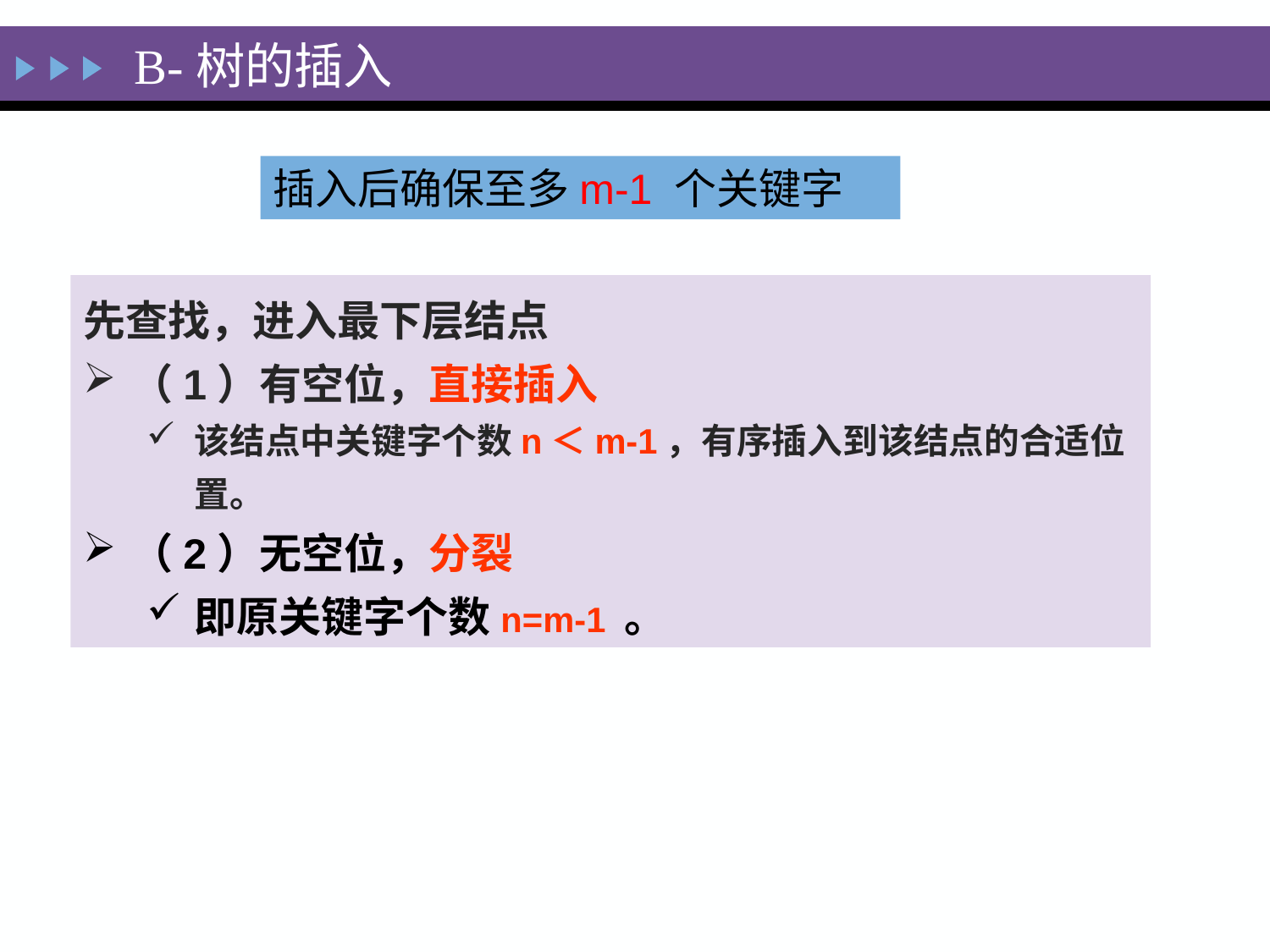

B-树的插入
插入后确保至多m-1 个关键字
先查找，进入最下层结点
（1）有空位，直接插入
该结点中关键字个数n＜m-1，有序插入到该结点的合适位置。
（2）无空位，分裂
即原关键字个数n=m-1 。